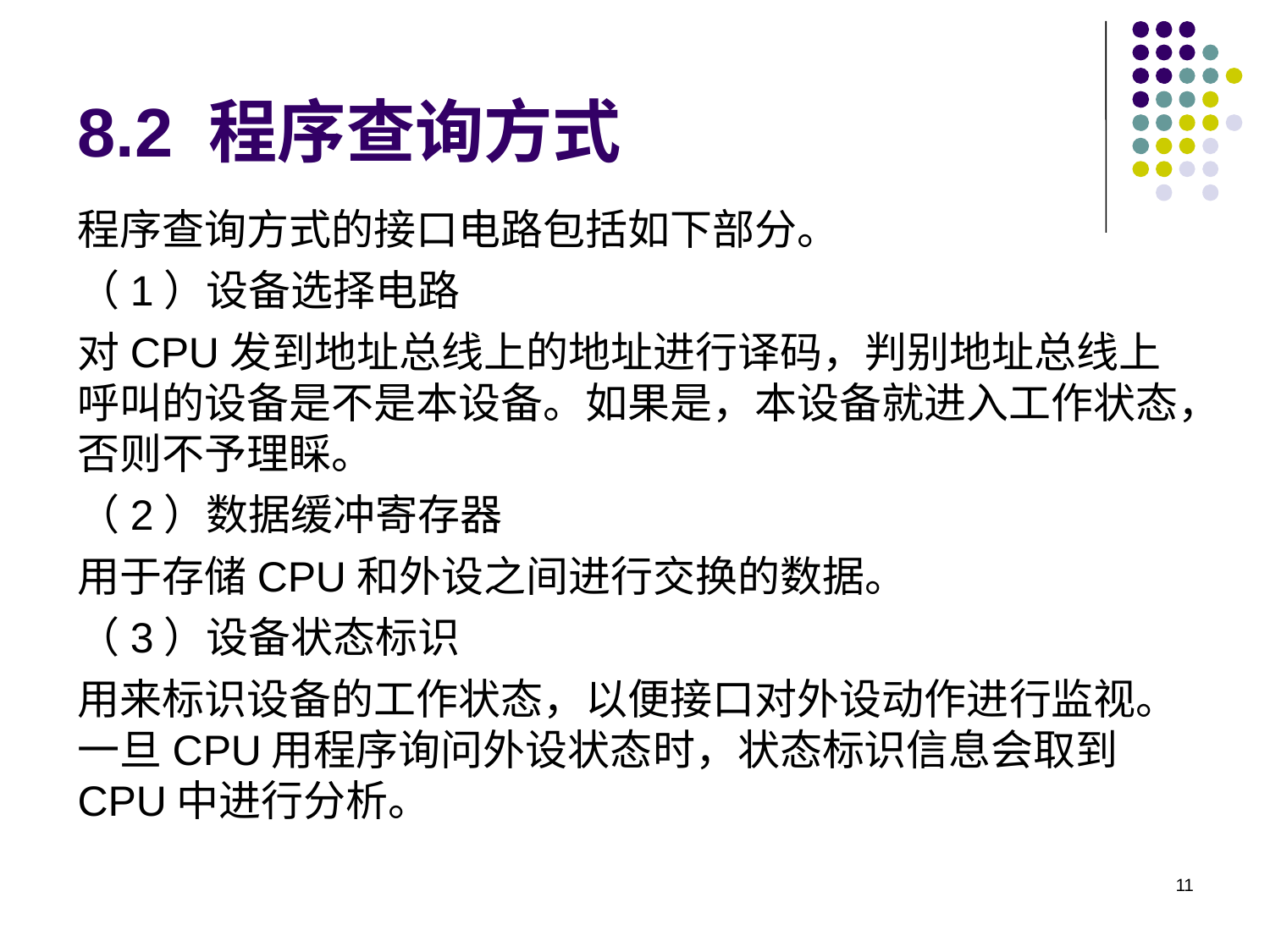

# 8.2 程序查询方式
程序查询方式的接口电路包括如下部分。
（1）设备选择电路
对CPU发到地址总线上的地址进行译码，判别地址总线上呼叫的设备是不是本设备。如果是，本设备就进入工作状态，否则不予理睬。
（2）数据缓冲寄存器
用于存储CPU和外设之间进行交换的数据。
（3）设备状态标识
用来标识设备的工作状态，以便接口对外设动作进行监视。一旦CPU用程序询问外设状态时，状态标识信息会取到CPU中进行分析。
11